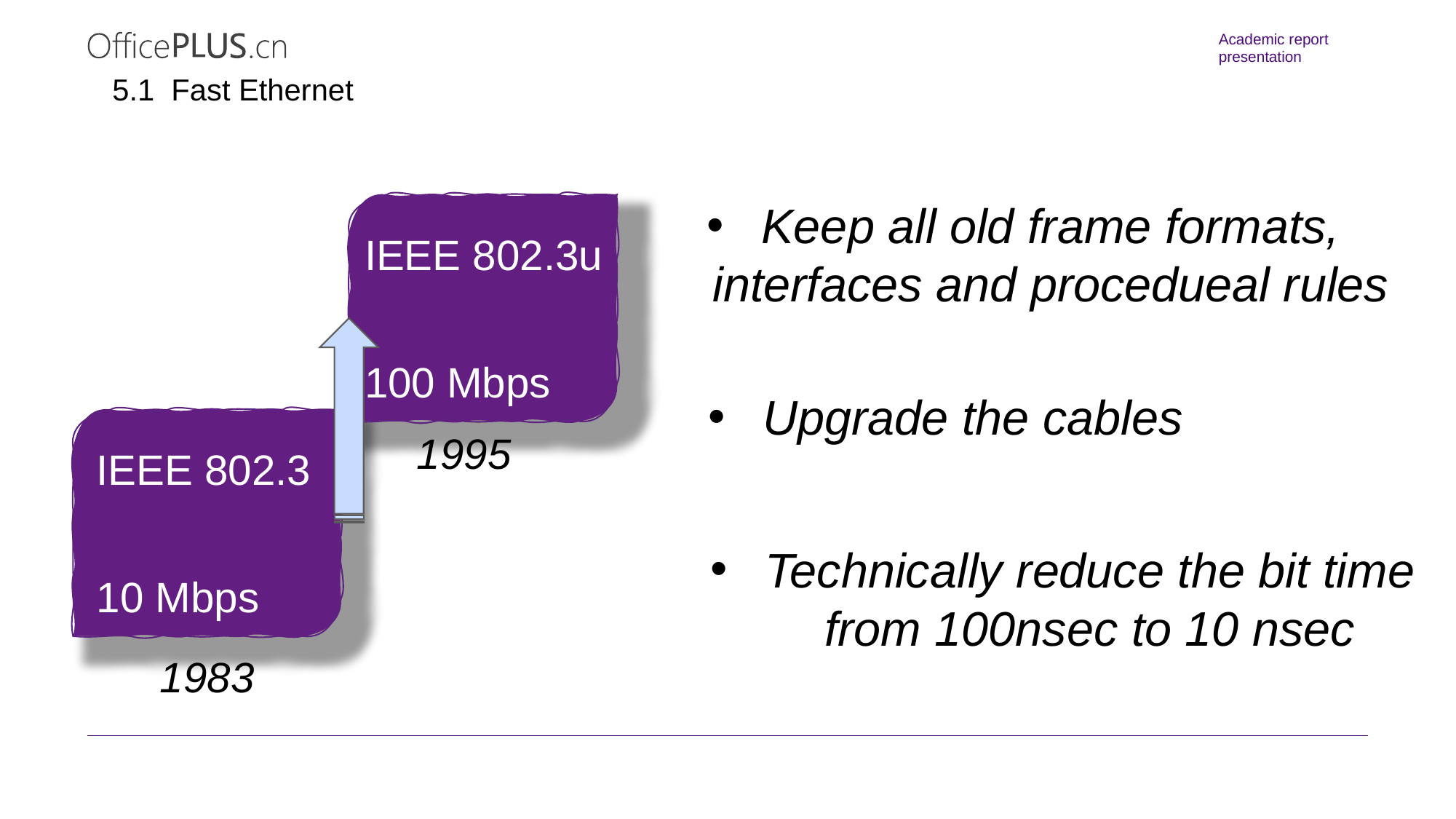

5.1  Fast Ethernet
请在此输入具体的内容，T内容应当精炼简洁，便于读者快速把握信息。
Keep all old frame formats, interfaces and procedueal rules

IEEE 802.3u

100 Mbps
Upgrade the cables

1995

IEEE 802.3

10 Mbps
Technically reduce the bit time from 100nsec to 10 nsec
1983